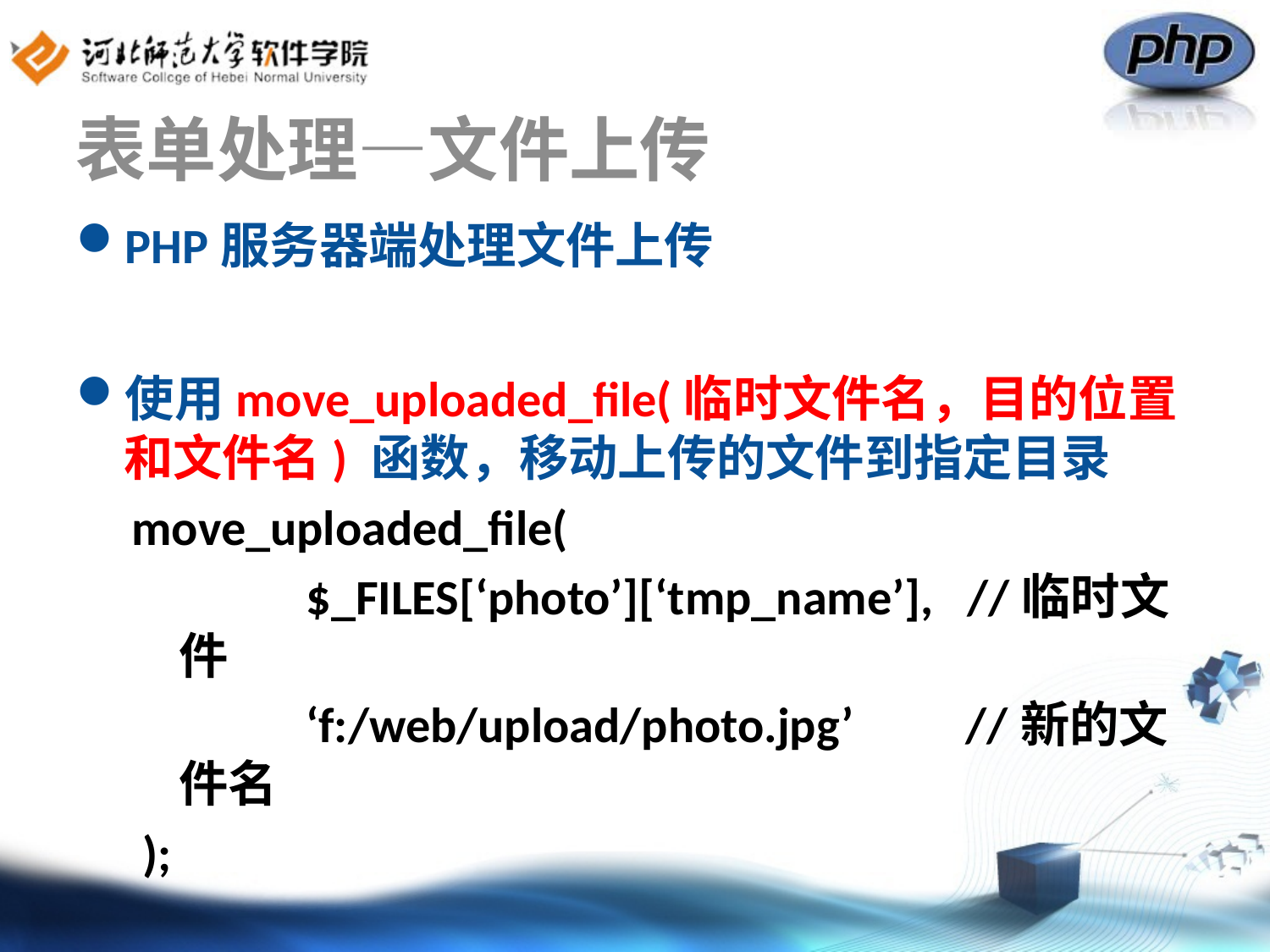

# 表单处理—文件上传
PHP服务器端处理文件上传

使用move_uploaded_file(临时文件名，目的位置和文件名) 函数，移动上传的文件到指定目录
move_uploaded_file(
		$_FILES[‘photo’][‘tmp_name’],   //临时文件
		‘f:/web/upload/photo.jpg’          //新的文件名
 );